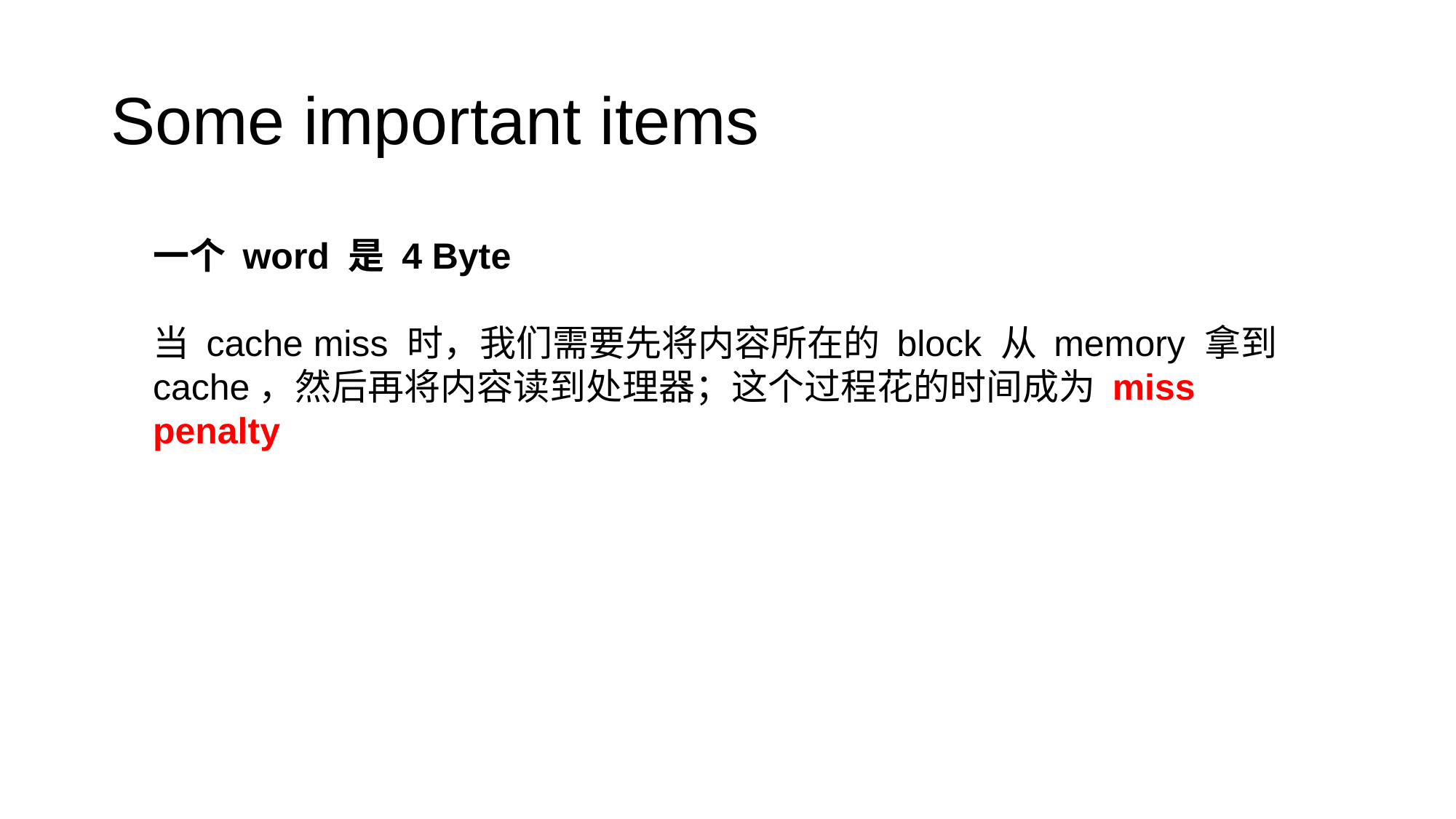

# Some important items
一个 word 是 4 Byte

当 cache miss 时，我们需要先将内容所在的 block 从 memory 拿到 cache，然后再将内容读到处理器；这个过程花的时间成为 miss penalty